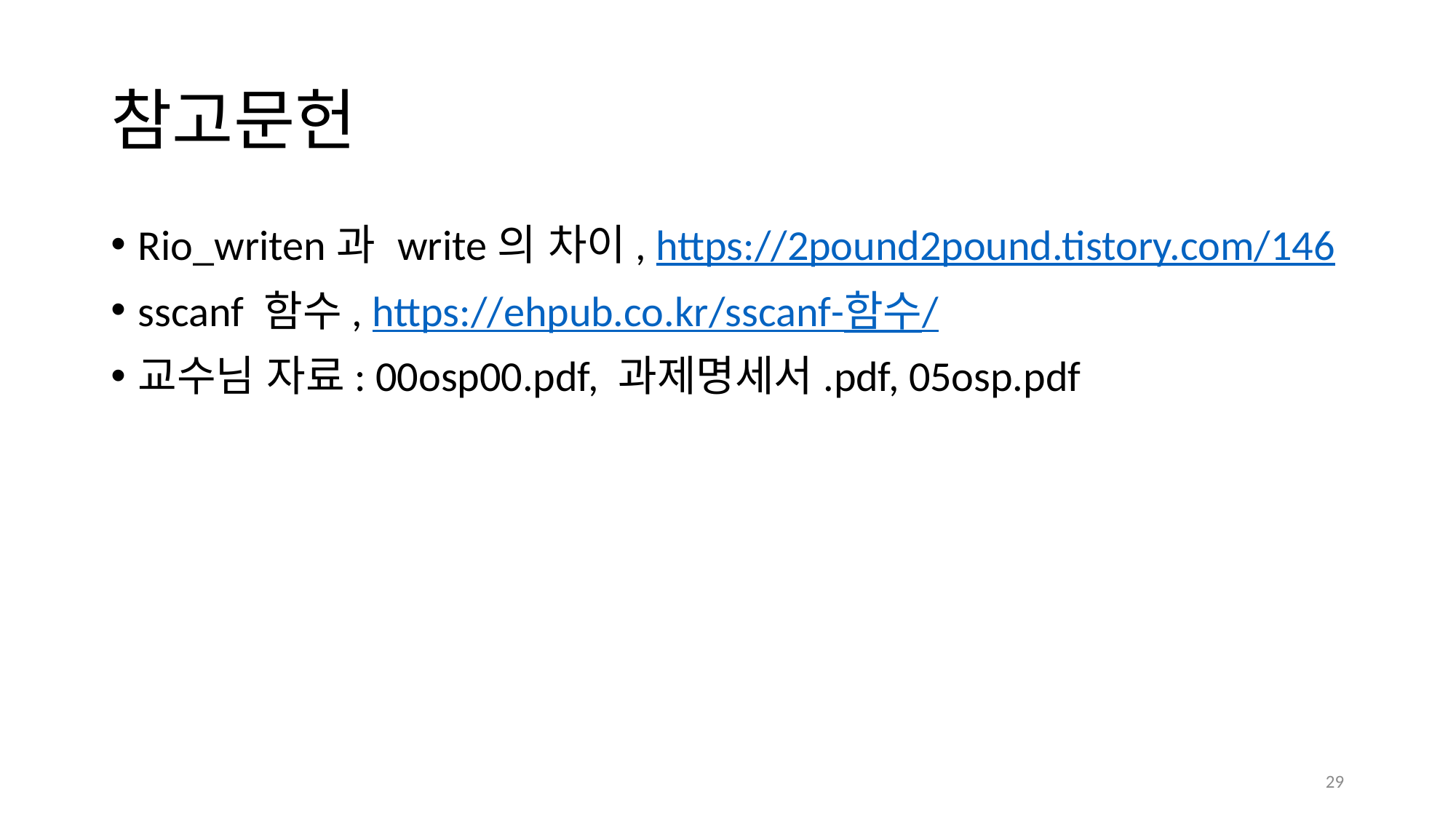

# 참고문헌
Rio_writen과 write의 차이, https://2pound2pound.tistory.com/146
sscanf 함수, https://ehpub.co.kr/sscanf-함수/
교수님 자료: 00osp00.pdf, 과제명세서.pdf, 05osp.pdf

29